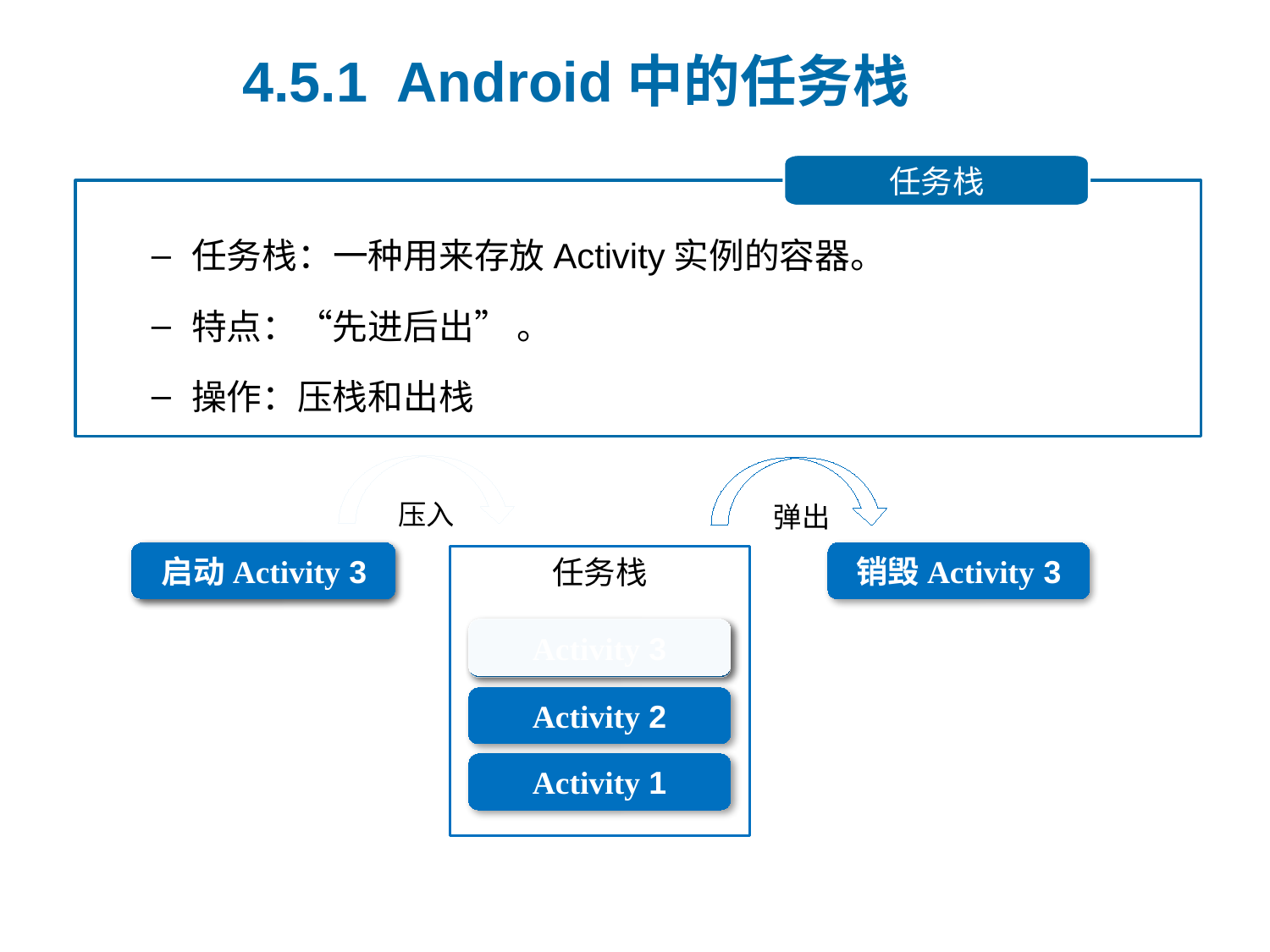

4.5.1  Android中的任务栈

任务栈

任务栈：一种用来存放Activity实例的容器。
特点：“先进后出” 。
操作：压栈和出栈

压入
弹出
启动Activity 3
启动Activity 2
销毁Activity 3
任务栈
Activity 3
Activity 3
Activity 2
Activity 1